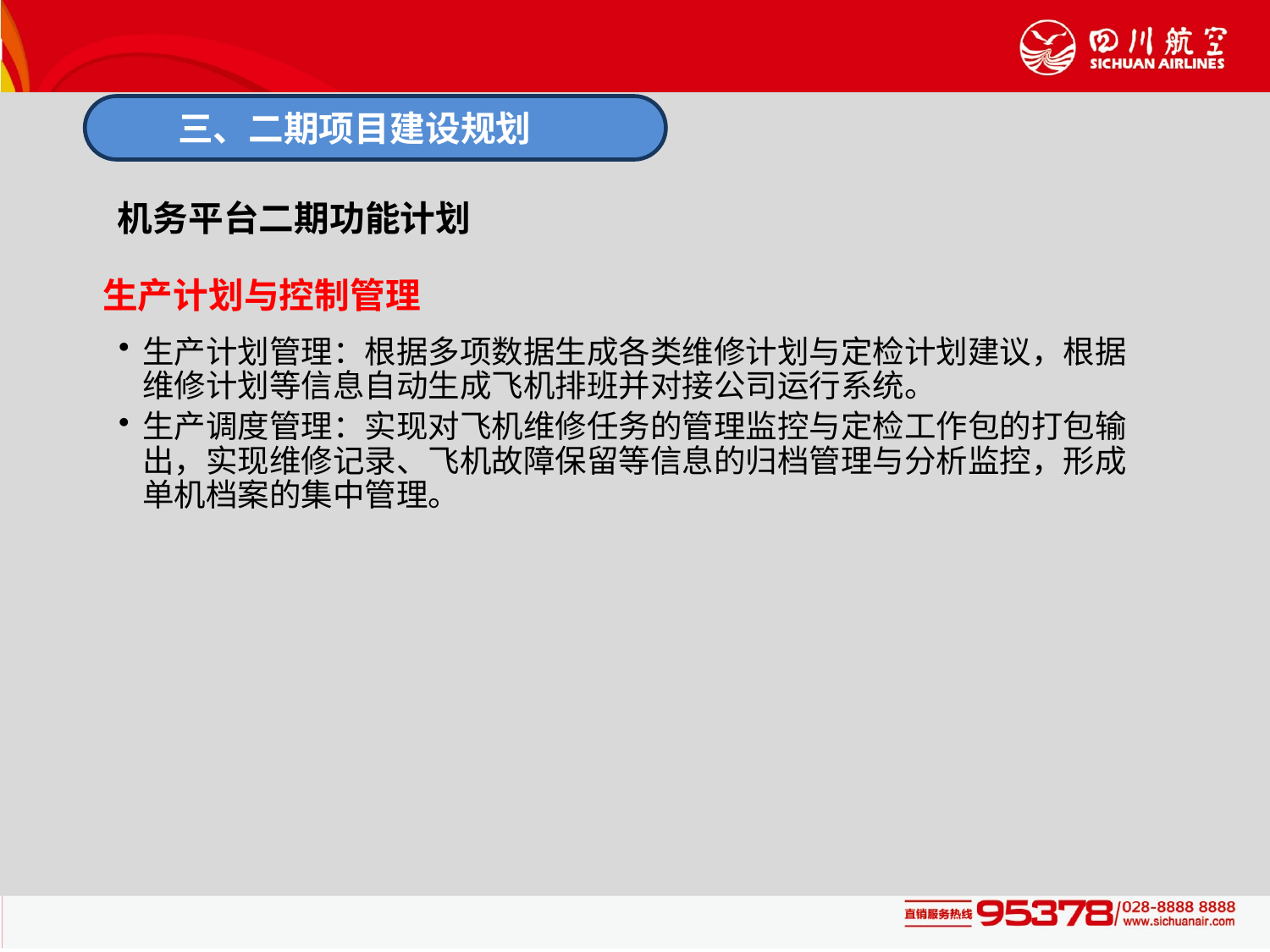

三、二期项目建设规划
机务平台二期功能计划
生产计划与控制管理
生产计划管理：根据多项数据生成各类维修计划与定检计划建议，根据维修计划等信息自动生成飞机排班并对接公司运行系统。
生产调度管理：实现对飞机维修任务的管理监控与定检工作包的打包输出，实现维修记录、飞机故障保留等信息的归档管理与分析监控，形成单机档案的集中管理。